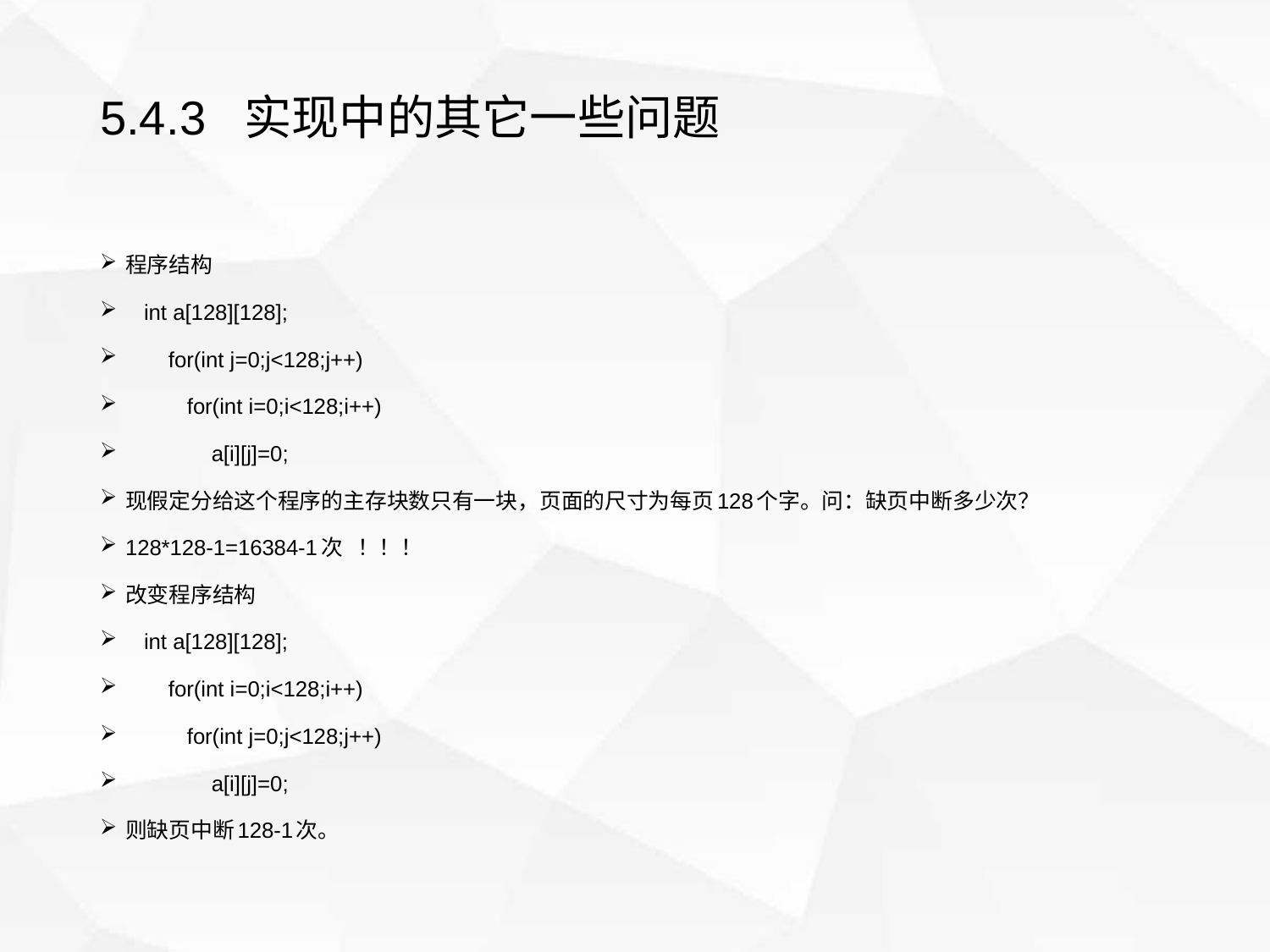

# 5.4.3  实现中的其它一些问题
程序结构
   int a[128][128];
       for(int j=0;j<128;j++)
          for(int i=0;i<128;i++)
              a[i][j]=0;
现假定分给这个程序的主存块数只有一块，页面的尺寸为每页128个字。问：缺页中断多少次？
128*128-1=16384-1次   ！！！
改变程序结构
   int a[128][128];
       for(int i=0;i<128;i++)
          for(int j=0;j<128;j++)
              a[i][j]=0;
则缺页中断128-1次。